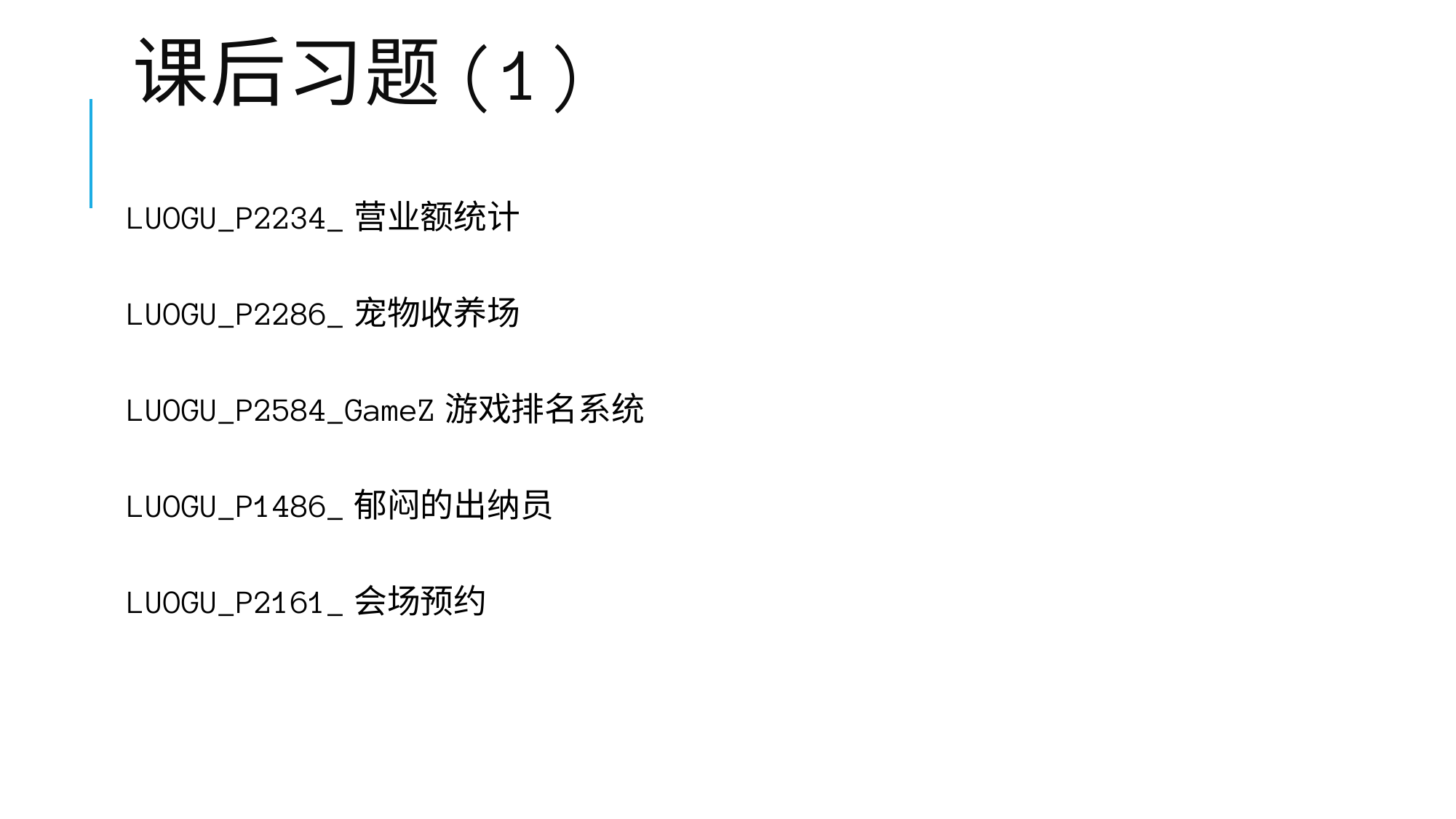

# 课后习题(1)
LUOGU_P2234_营业额统计

LUOGU_P2286_宠物收养场

LUOGU_P2584_GameZ游戏排名系统

LUOGU_P1486_郁闷的出纳员

LUOGU_P2161_会场预约